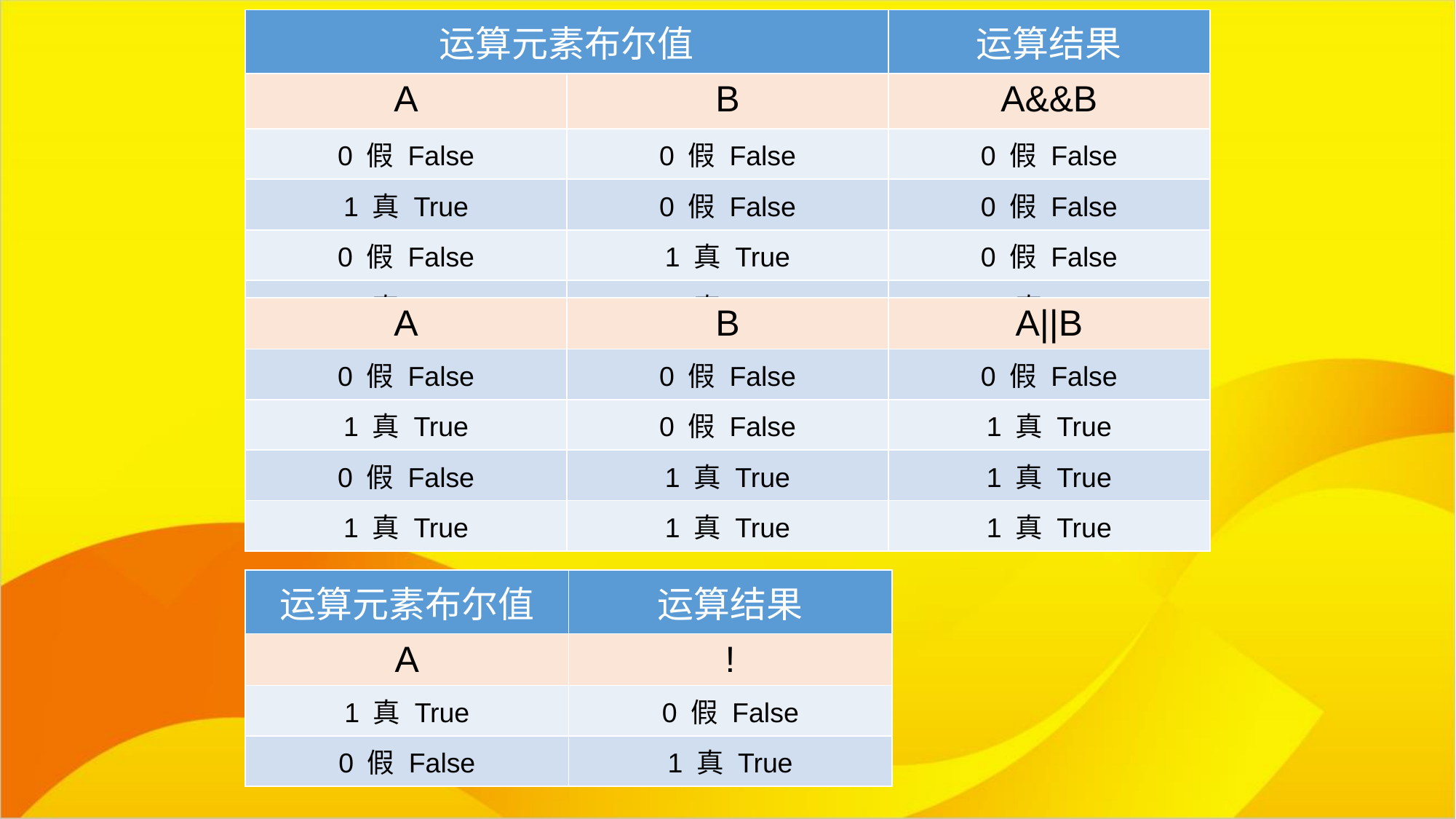

| 运算元素布尔值 |  | 运算结果 |
| --- | --- | --- |
| A | B | A&&B |
| 0 假 False | 0 假 False | 0 假 False |
| 1 真 True | 0 假 False | 0 假 False |
| 0 假 False | 1 真 True | 0 假 False |
| 1 真 True | 1 真 True | 1 真 True |
| A | B | A||B |
| --- | --- | --- |
| 0 假 False | 0 假 False | 0 假 False |
| 1 真 True | 0 假 False | 1 真 True |
| 0 假 False | 1 真 True | 1 真 True |
| 1 真 True | 1 真 True | 1 真 True |
| 运算元素布尔值 | 运算结果 |
| --- | --- |
| A | ! |
| 1 真 True | 0 假 False |
| 0 假 False | 1 真 True |